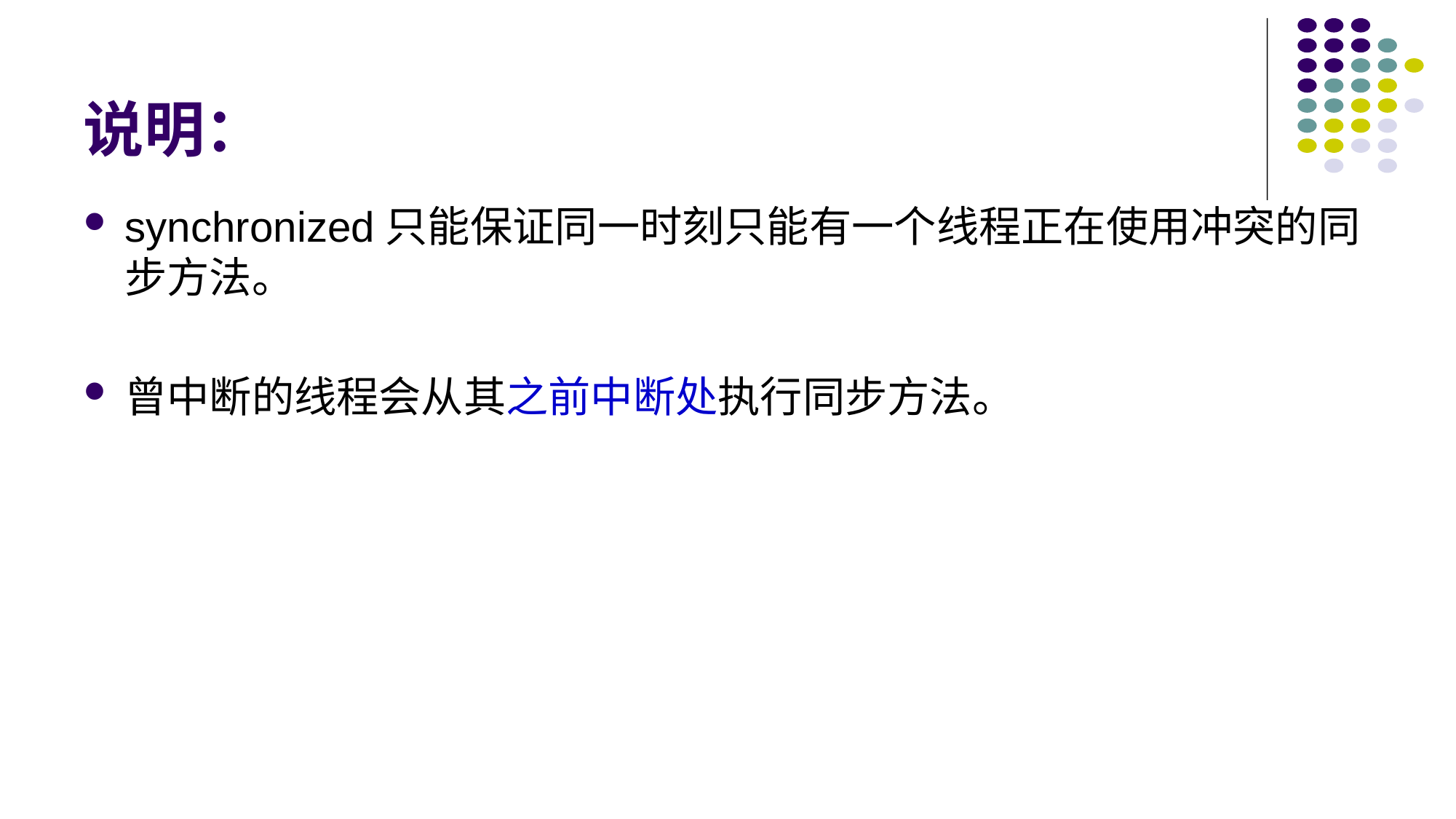

# 说明：
synchronized只能保证同一时刻只能有一个线程正在使用冲突的同步方法。

曾中断的线程会从其之前中断处执行同步方法。
72